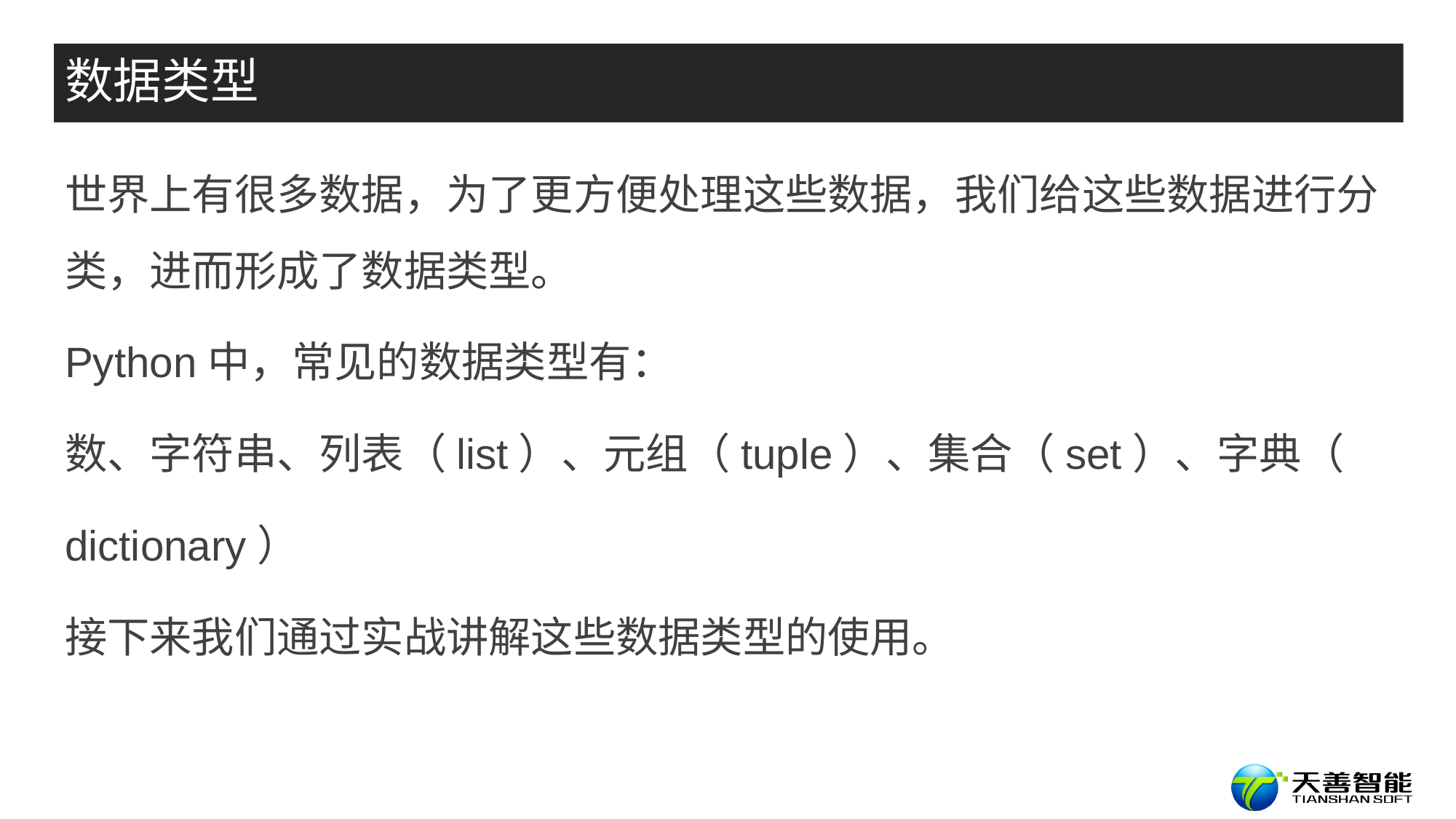

# 数据类型
世界上有很多数据，为了更方便处理这些数据，我们给这些数据进行分类，进而形成了数据类型。
Python中，常见的数据类型有：
数、字符串、列表（list）、元组（tuple）、集合（set）、字典（
dictionary）
接下来我们通过实战讲解这些数据类型的使用。